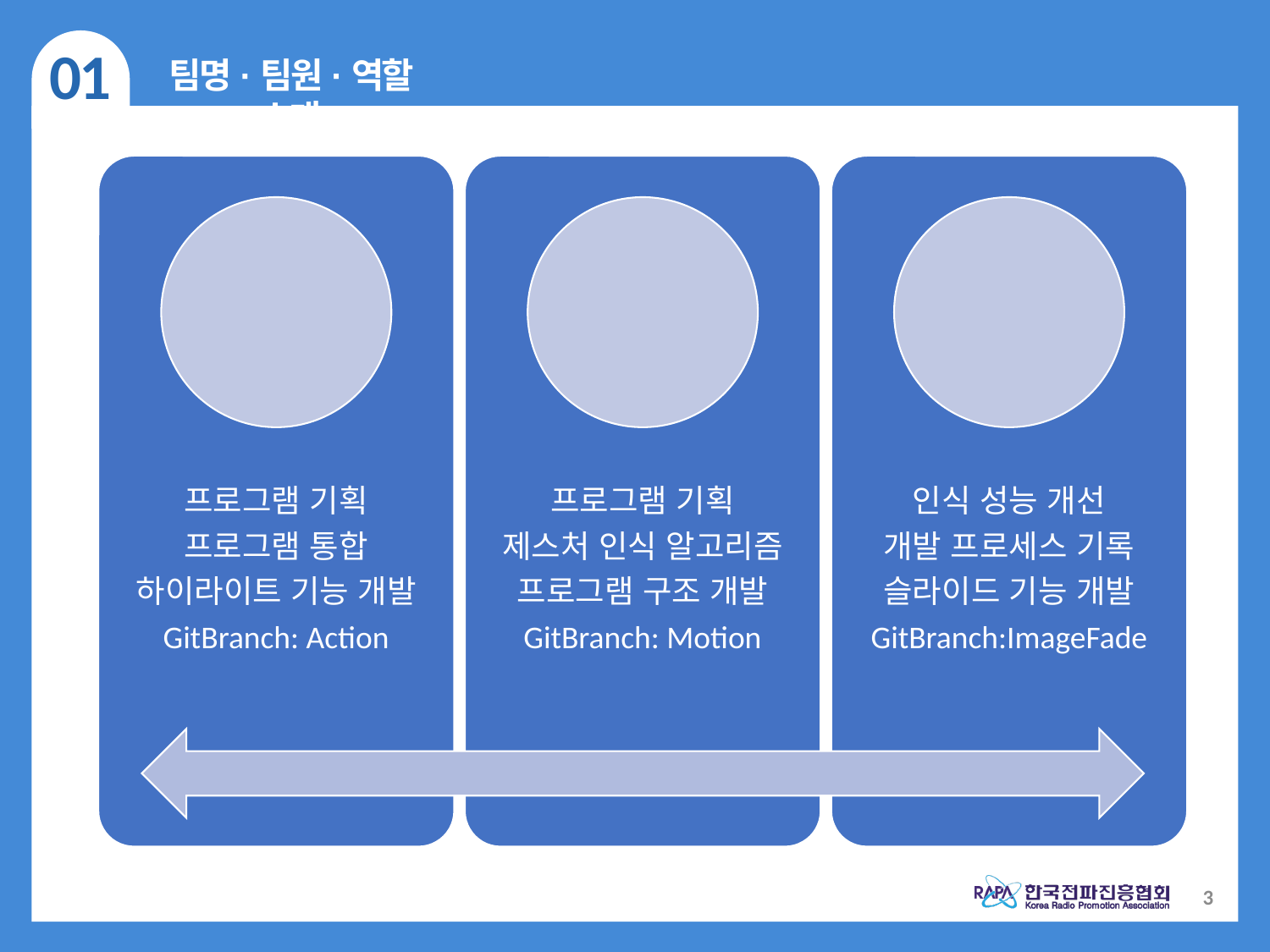

01
팀명·팀원·역할 소개
프로그램 기획
프로그램 통합
하이라이트 기능 개발
GitBranch: Action
프로그램 기획
제스처 인식 알고리즘
프로그램 구조 개발
GitBranch: Motion
인식 성능 개선
개발 프로세스 기록
슬라이드 기능 개발
GitBranch:ImageFade
3